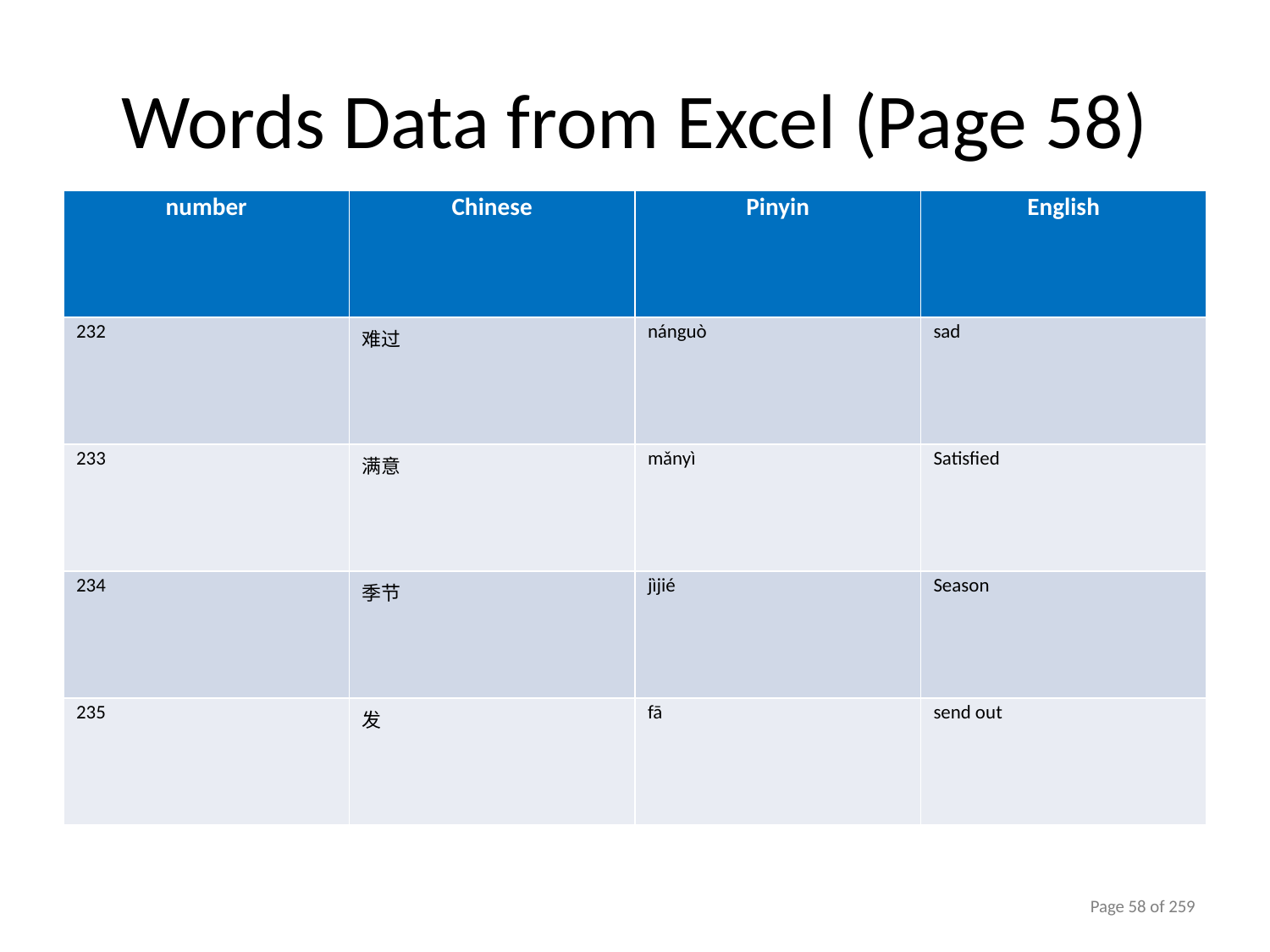

# Words Data from Excel (Page 58)
| number | Chinese | Pinyin | English |
| --- | --- | --- | --- |
| 232 | 难过 | nánguò | sad |
| 233 | 满意 | mǎnyì | Satisfied |
| 234 | 季节 | jìjié | Season |
| 235 | 发 | fā | send out |

Page 58 of 259